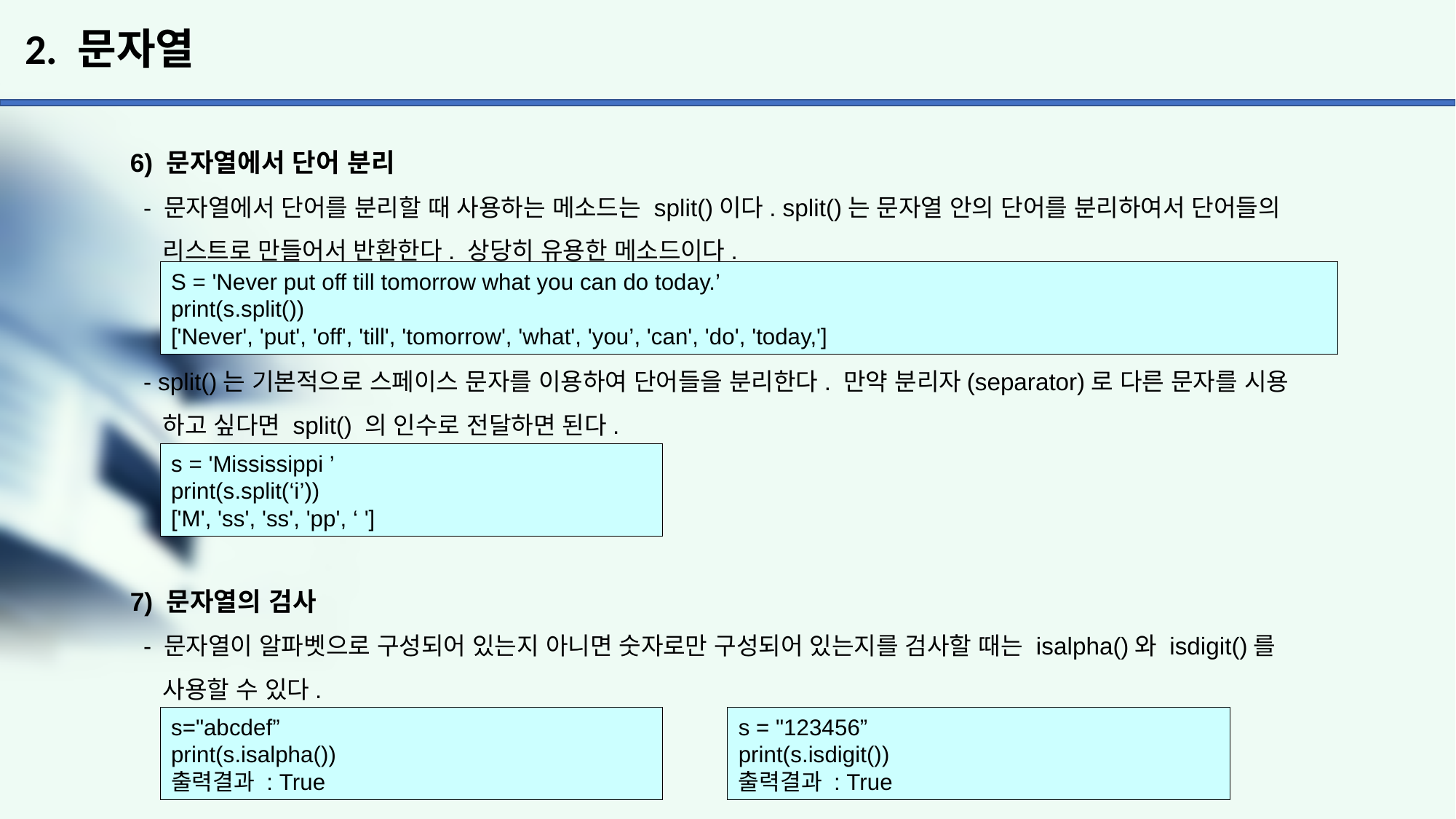

# 2. 문자열
6) 문자열에서 단어 분리
  - 문자열에서 단어를 분리할 때 사용하는 메소드는 split()이다. split()는 문자열 안의 단어를 분리하여서 단어들의
    리스트로 만들어서 반환한다. 상당히 유용한 메소드이다.

  - split()는 기본적으로 스페이스 문자를 이용하여 단어들을 분리한다. 만약 분리자(separator)로 다른 문자를 시용
    하고 싶다면 split() 의 인수로 전달하면 된다.

7) 문자열의 검사
  - 문자열이 알파벳으로 구성되어 있는지 아니면 숫자로만 구성되어 있는지를 검사할 때는 isalpha()와 isdigit()를
    사용할 수 있다.
S = 'Never put off till tomorrow what you can do today.’
print(s.split())
['Never', 'put', 'off', 'till', 'tomorrow', 'what', 'you’, 'can', 'do', 'today,']
s = 'Mississippi ’
print(s.split(‘i’))
['M', 'ss', 'ss', 'pp', ‘ ']
s="abcdef”
print(s.isalpha())
출력결과 : True
s = "123456”
print(s.isdigit())
출력결과 : True